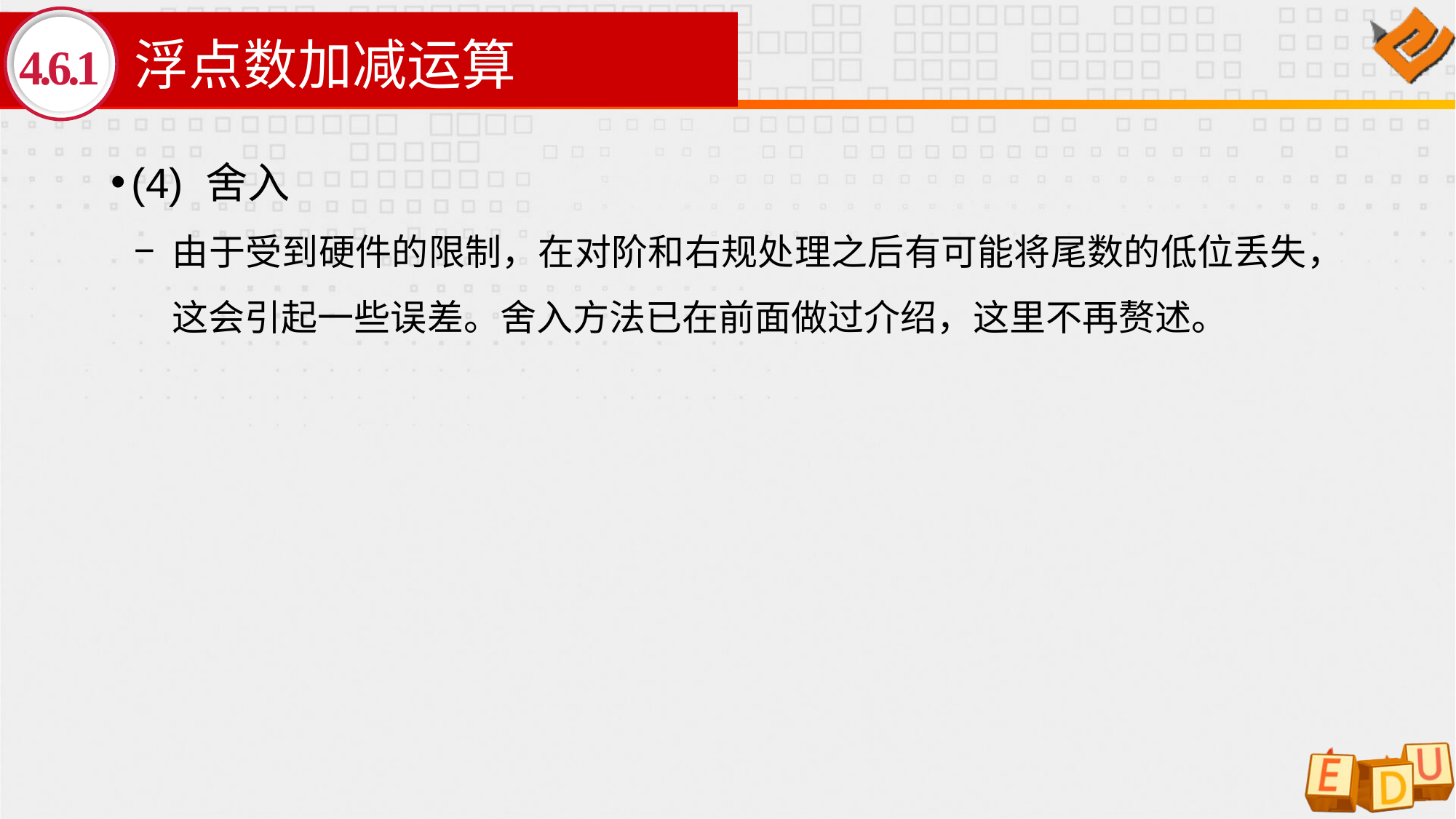

# 浮点数加减运算
4.6.1
(4) 舍入
由于受到硬件的限制，在对阶和右规处理之后有可能将尾数的低位丢失，这会引起一些误差。舍入方法已在前面做过介绍，这里不再赘述。